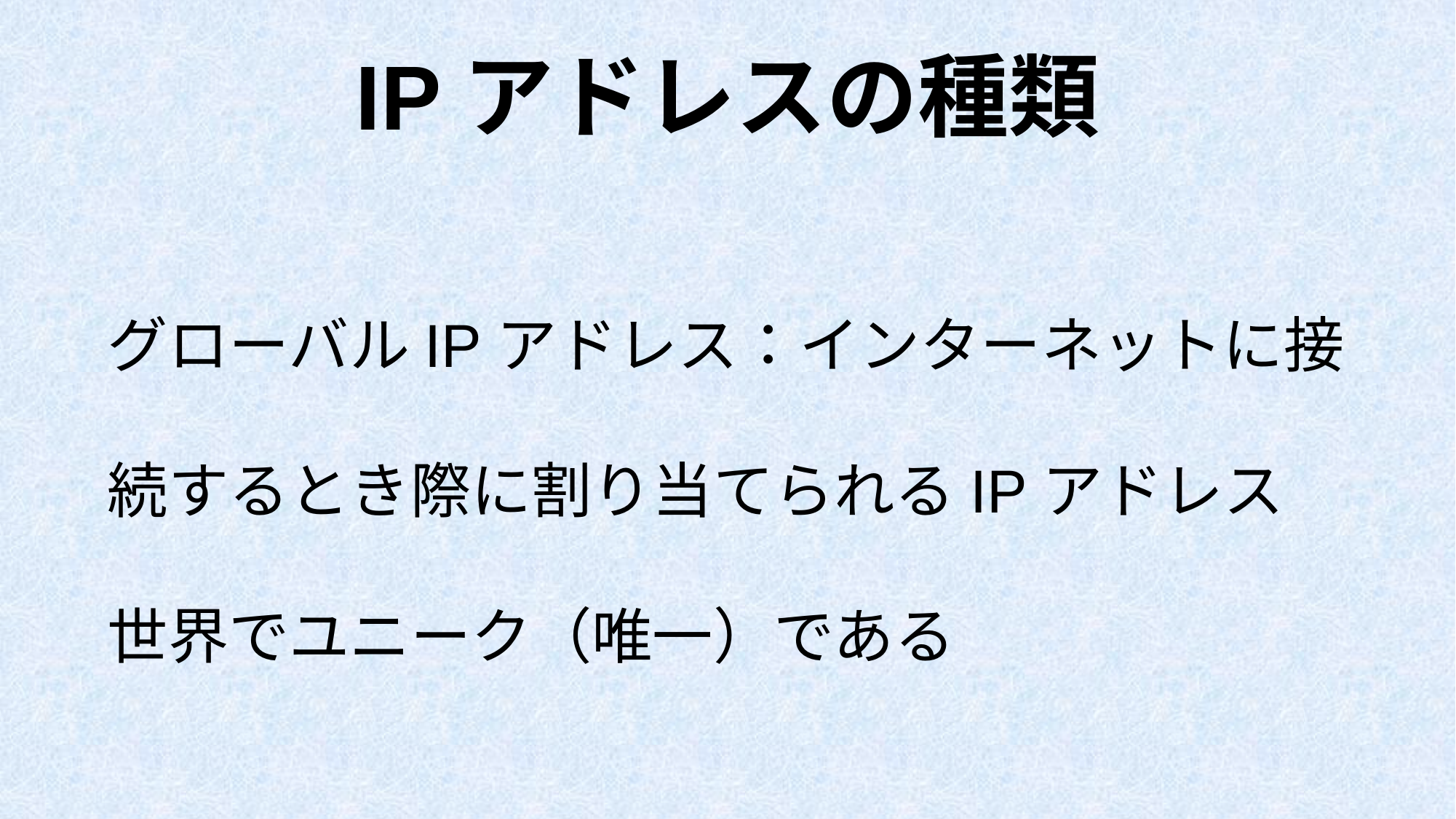

# IPアドレスの種類

グローバルIPアドレス：インターネットに接続するとき際に割り当てられるIPアドレス
世界でユニーク（唯一）である